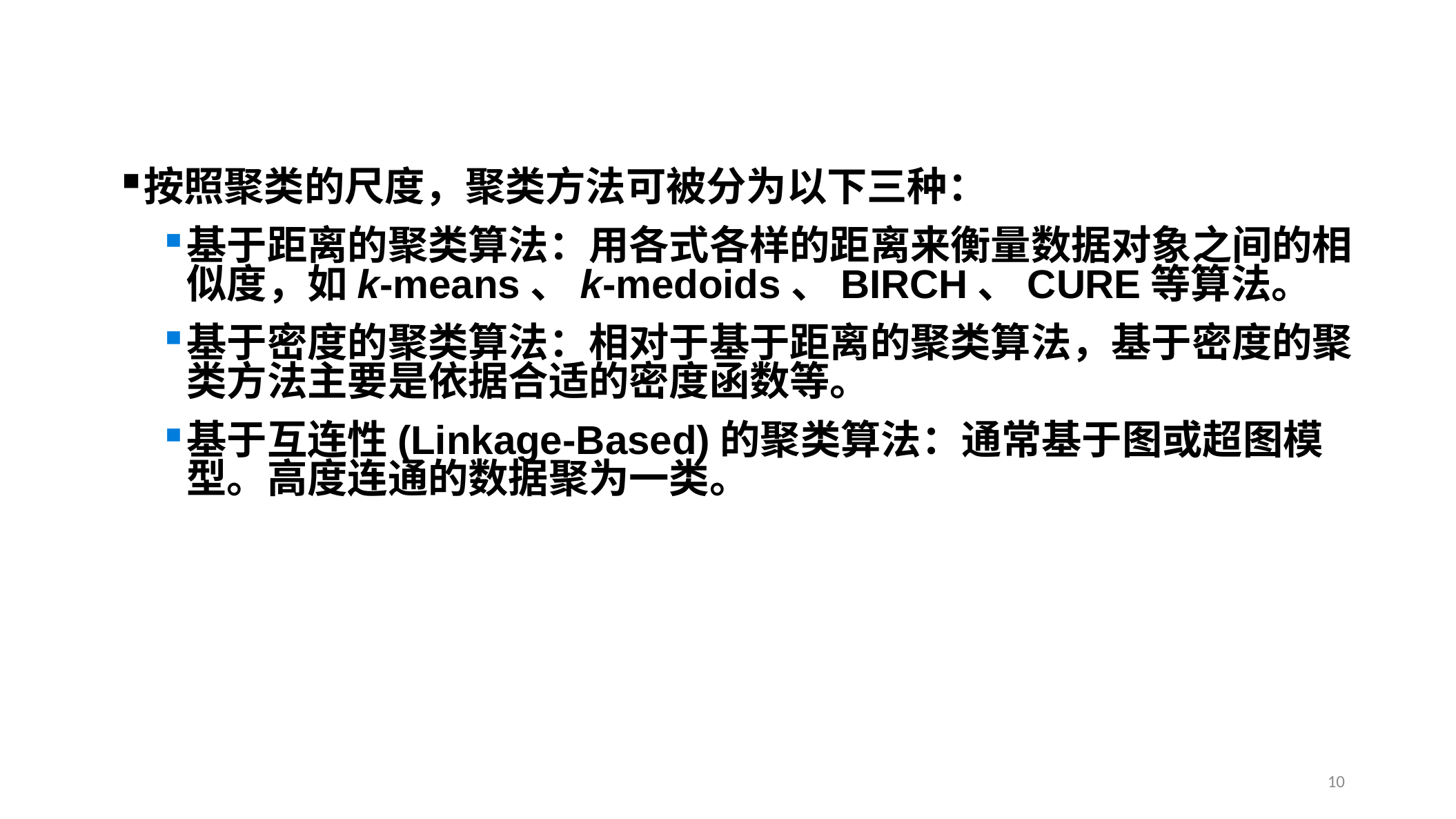

按照聚类的尺度，聚类方法可被分为以下三种：
基于距离的聚类算法：用各式各样的距离来衡量数据对象之间的相似度，如k-means、k-medoids、BIRCH、CURE等算法。
基于密度的聚类算法：相对于基于距离的聚类算法，基于密度的聚类方法主要是依据合适的密度函数等。
基于互连性(Linkage-Based)的聚类算法：通常基于图或超图模型。高度连通的数据聚为一类。
10